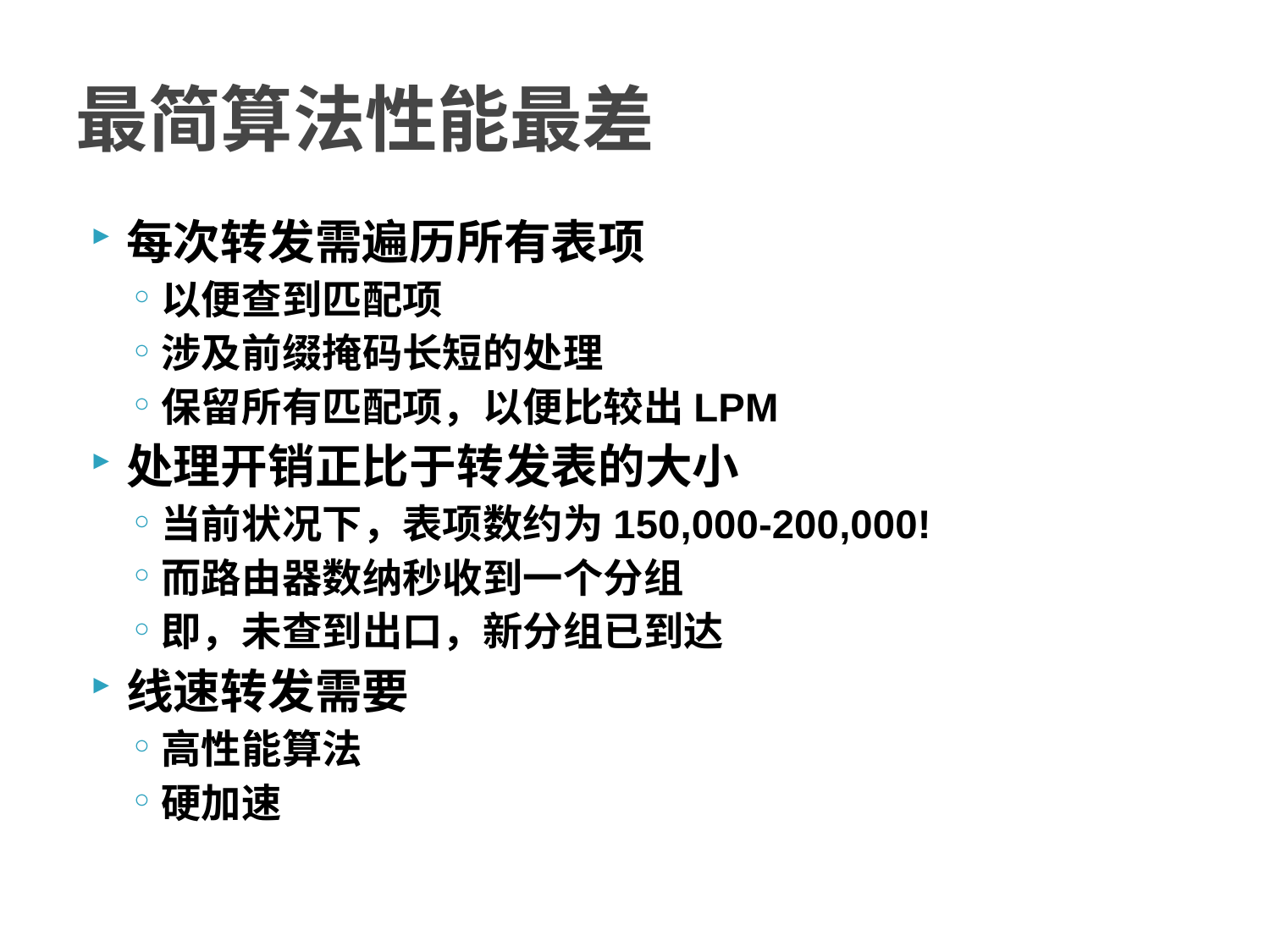

# 最简算法性能最差
每次转发需遍历所有表项
以便查到匹配项
涉及前缀掩码长短的处理
保留所有匹配项，以便比较出LPM
处理开销正比于转发表的大小
当前状况下，表项数约为150,000-200,000!
而路由器数纳秒收到一个分组
即，未查到出口，新分组已到达
线速转发需要
高性能算法
硬加速